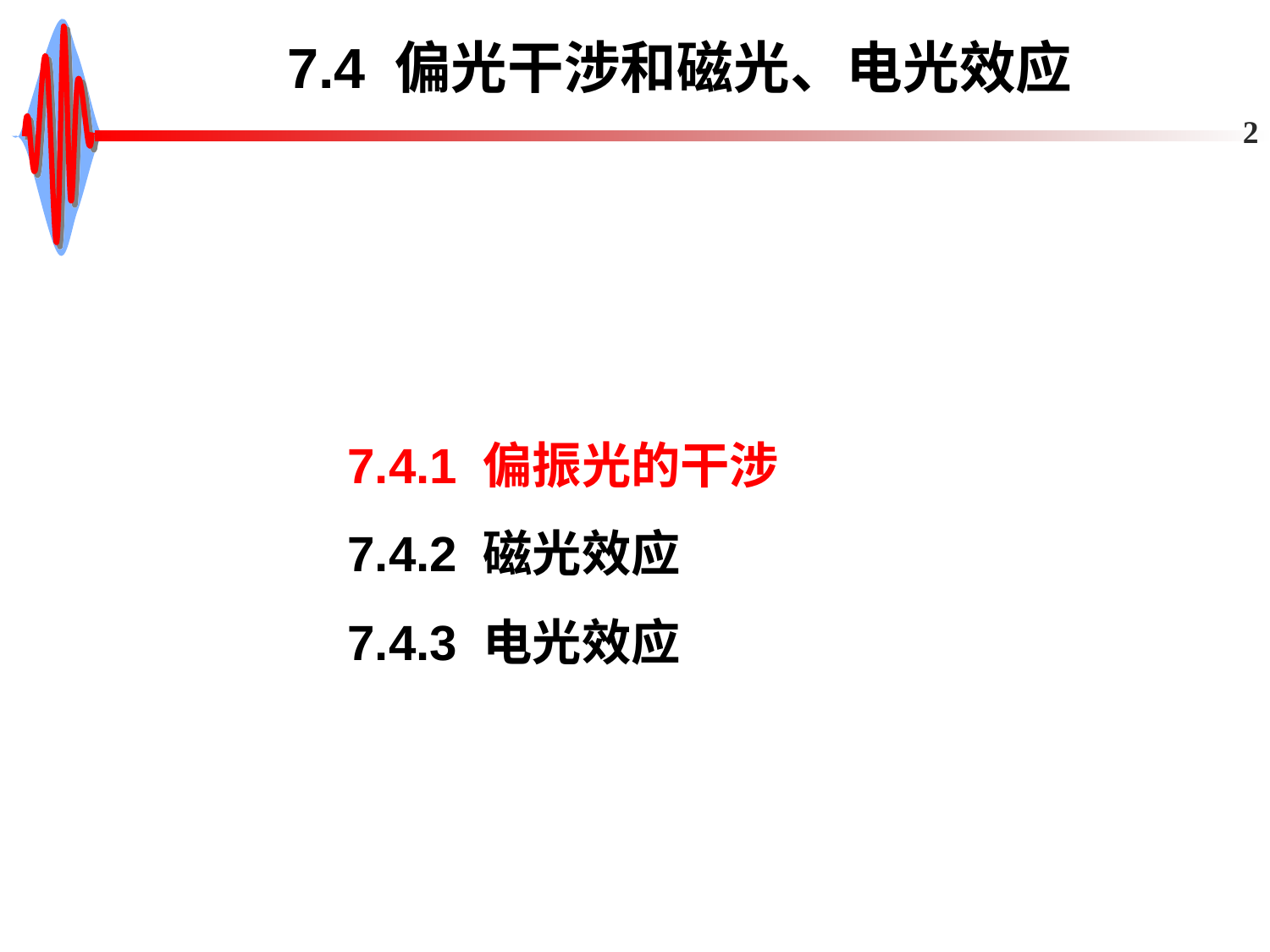

# 7.4 偏光干涉和磁光、电光效应
2
7.4.1 偏振光的干涉
7.4.2 磁光效应
7.4.3 电光效应